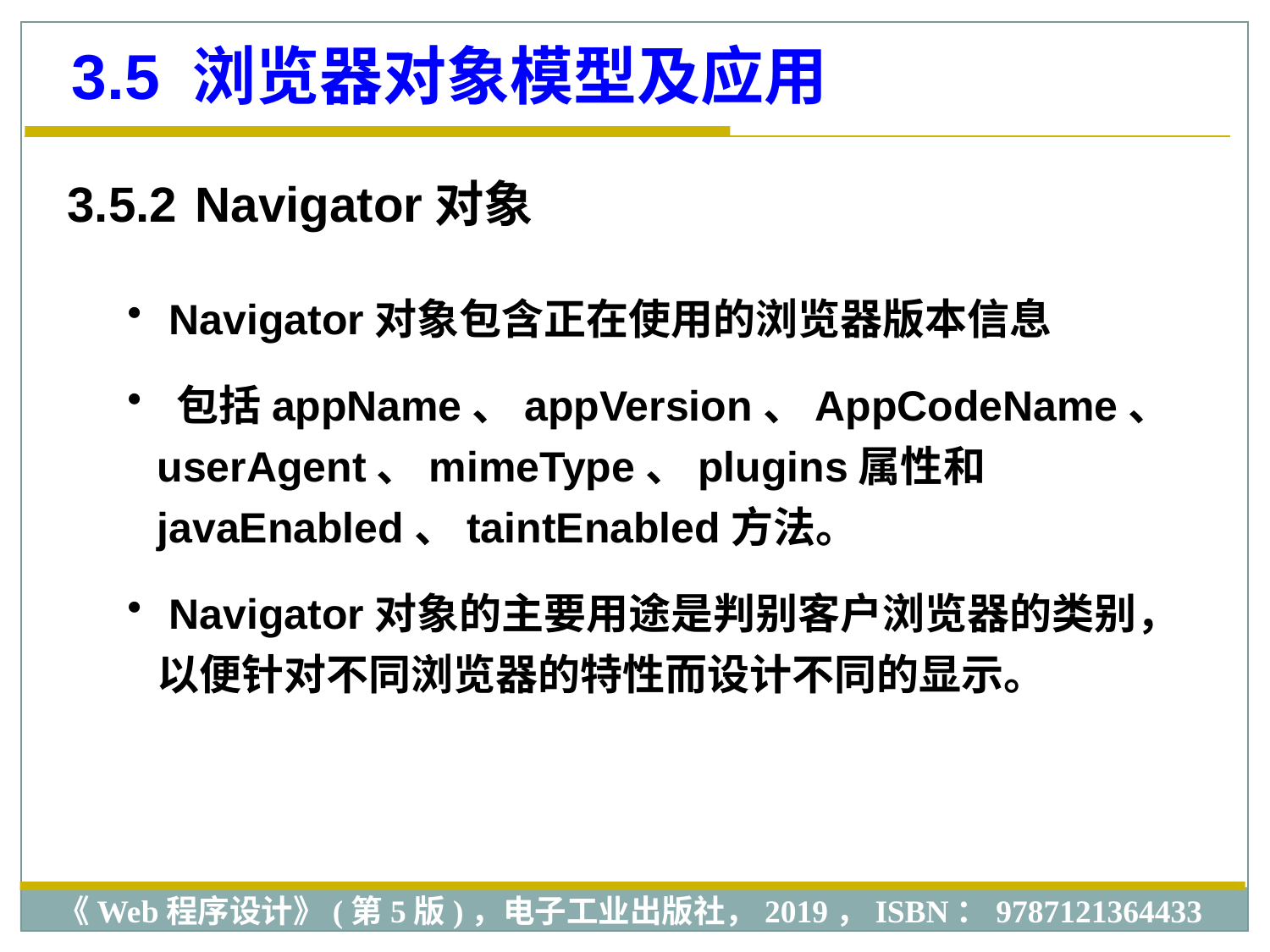

3.5 浏览器对象模型及应用
3.5.2  Navigator对象
 Navigator对象包含正在使用的浏览器版本信息
 包括appName、appVersion、AppCodeName、userAgent、mimeType、plugins属性和javaEnabled、taintEnabled方法。
 Navigator对象的主要用途是判别客户浏览器的类别，以便针对不同浏览器的特性而设计不同的显示。